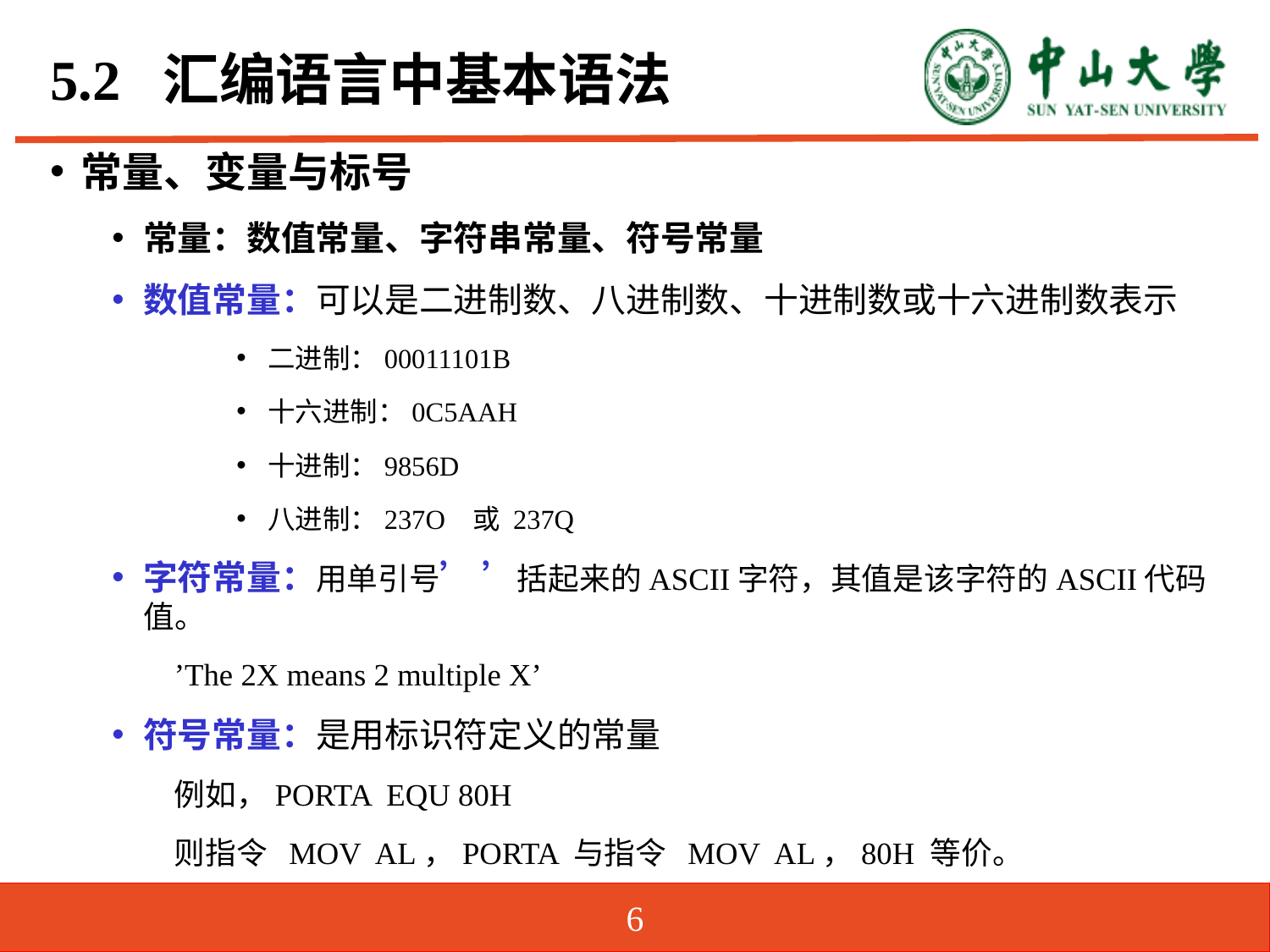

# 5.2  汇编语言中基本语法
常量、变量与标号
常量：数值常量、字符串常量、符号常量
数值常量：可以是二进制数、八进制数、十进制数或十六进制数表示
二进制：00011101B
十六进制：0C5AAH
十进制：9856D
八进制：237O   或 237Q
字符常量：用单引号’ ’括起来的ASCII字符，其值是该字符的ASCII代码值。
’The 2X means 2 multiple X’
符号常量：是用标识符定义的常量
例如，PORTA  EQU 80H
则指令  MOV  AL，PORTA 与指令  MOV  AL，80H 等价。

6